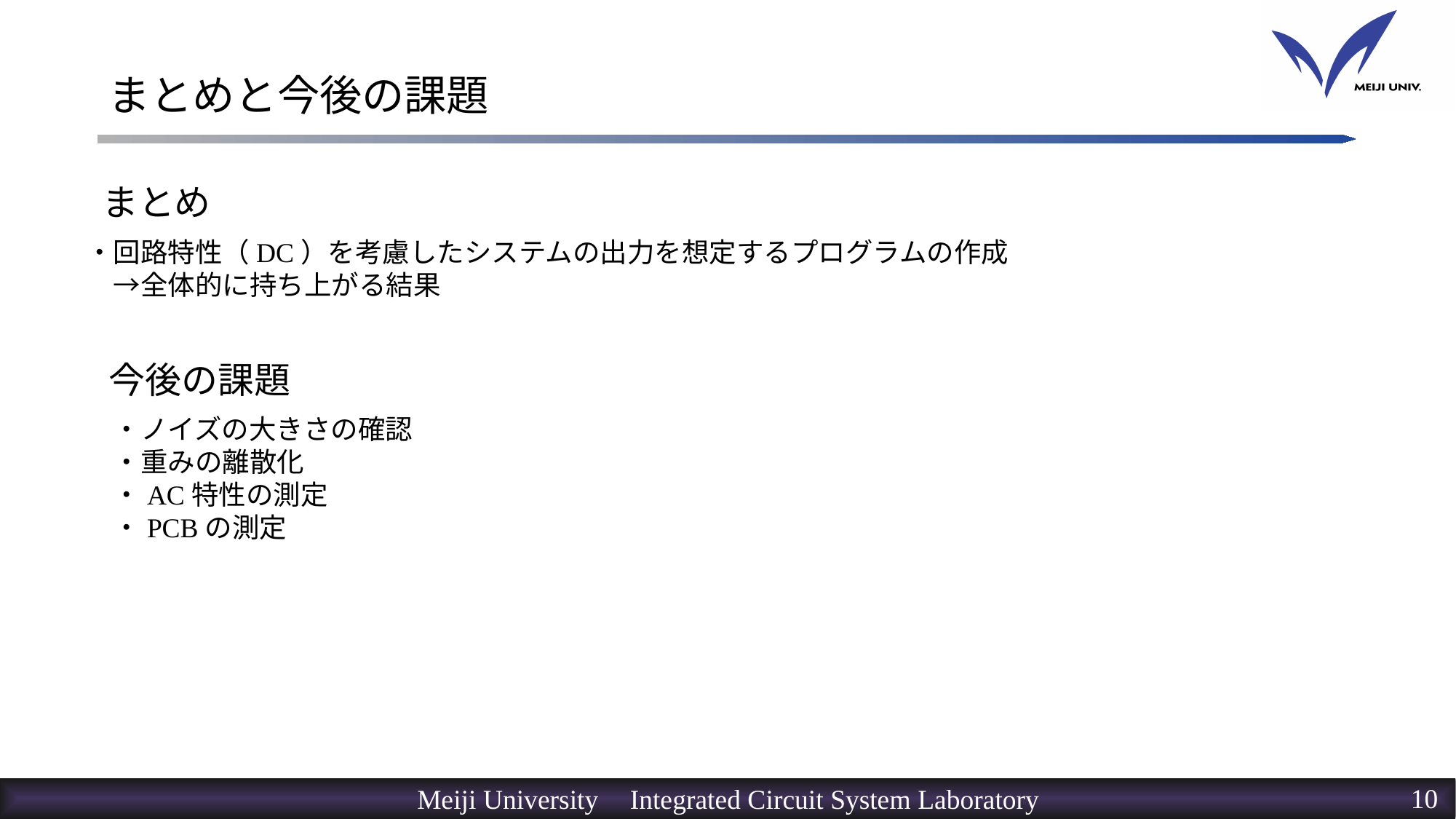

# まとめと今後の課題
まとめ
・回路特性（DC）を考慮したシステムの出力を想定するプログラムの作成
　→全体的に持ち上がる結果
今後の課題
・ノイズの大きさの確認
・重みの離散化
・AC特性の測定
・PCBの測定